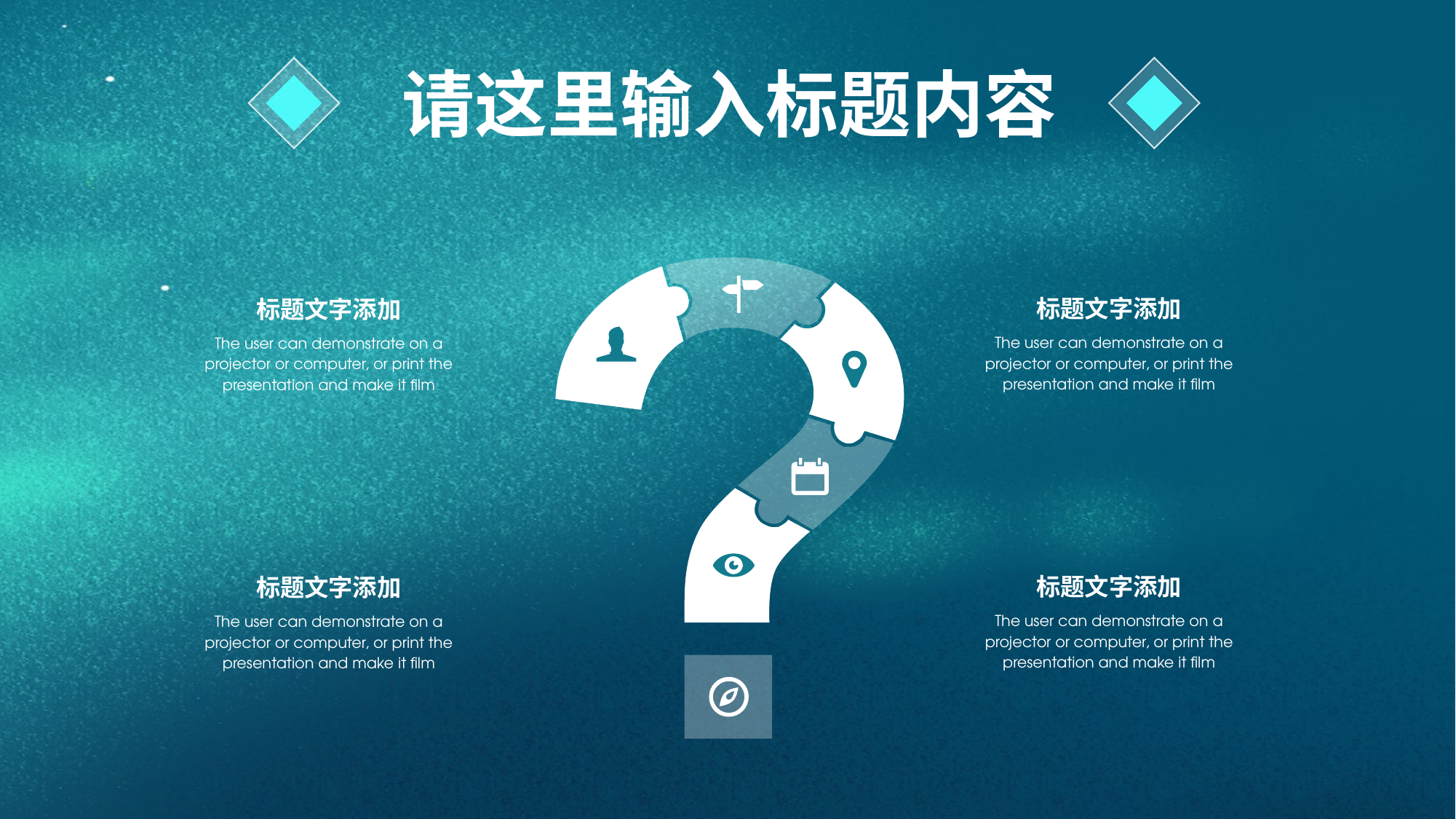

请这里输入标题内容

标题文字添加
The user can demonstrate on a projector or computer, or print the presentation and make it film
标题文字添加
The user can demonstrate on a projector or computer, or print the presentation and make it film

标题文字添加
The user can demonstrate on a projector or computer, or print the presentation and make it film
标题文字添加
The user can demonstrate on a projector or computer, or print the presentation and make it film